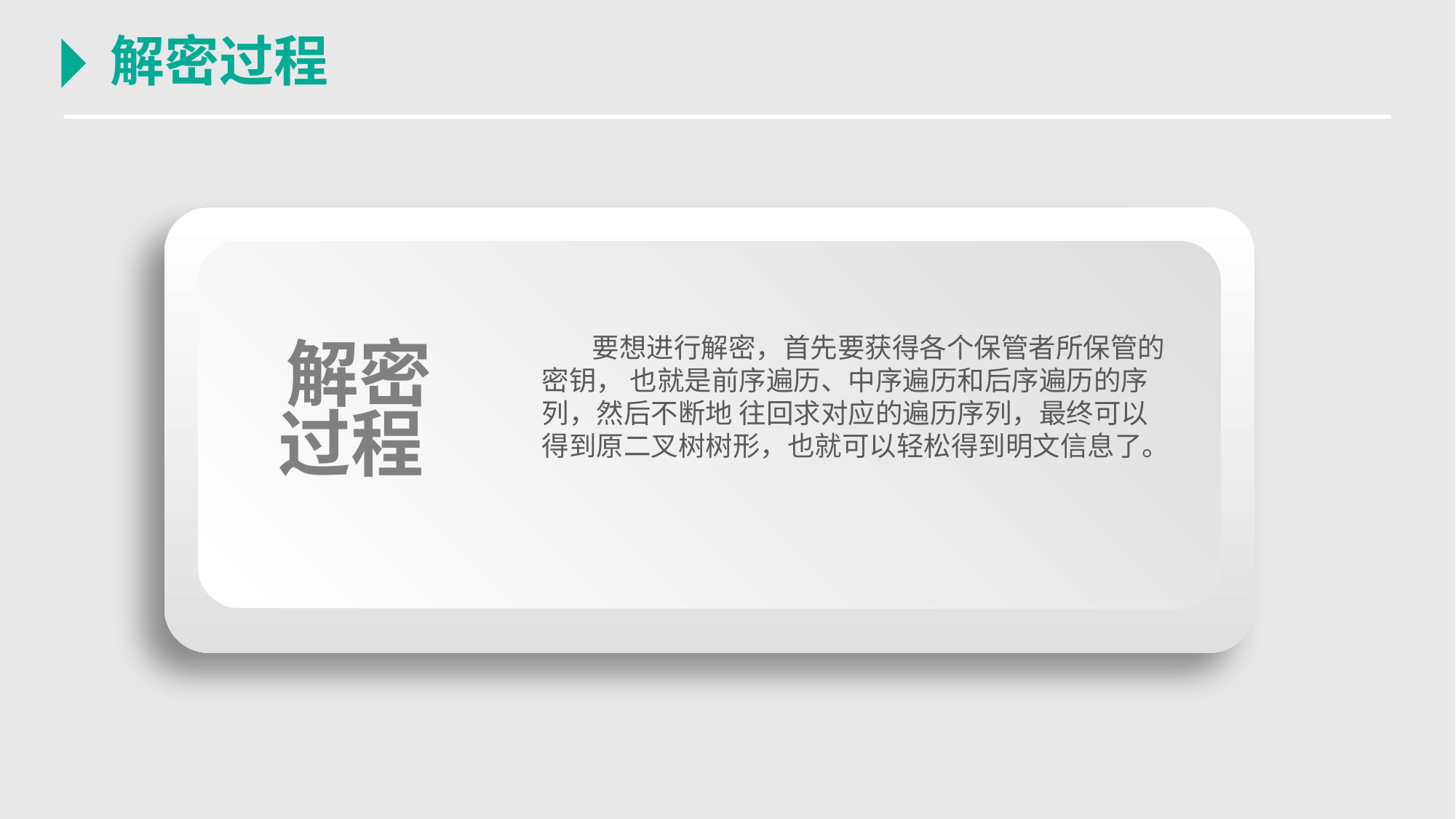

解密过程

       要想进行解密，首先要获得各个保管者所保管的密钥， 也就是前序遍历、中序遍历和后序遍历的序列，然后不断地 往回求对应的遍历序列，最终可以得到原二叉树树形，也就可以轻松得到明文信息了。
解密过程